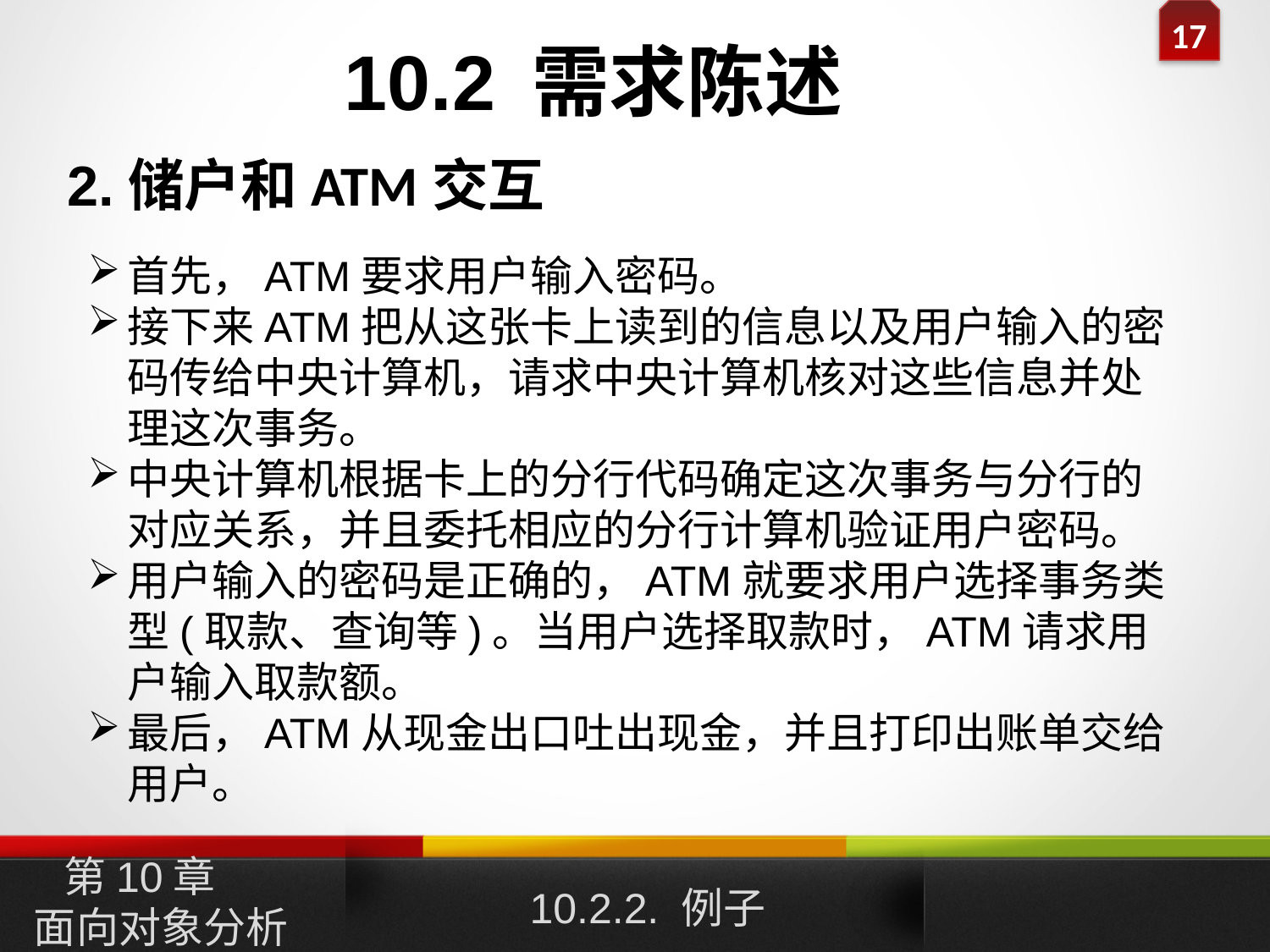

10.2 需求陈述
2.储户和ATM交互
首先，ATM要求用户输入密码。
接下来ATM把从这张卡上读到的信息以及用户输入的密码传给中央计算机，请求中央计算机核对这些信息并处理这次事务。
中央计算机根据卡上的分行代码确定这次事务与分行的对应关系，并且委托相应的分行计算机验证用户密码。
用户输入的密码是正确的，ATM就要求用户选择事务类型(取款、查询等)。当用户选择取款时，ATM请求用户输入取款额。
最后，ATM从现金出口吐出现金，并且打印出账单交给用户。
10.2.2. 例子